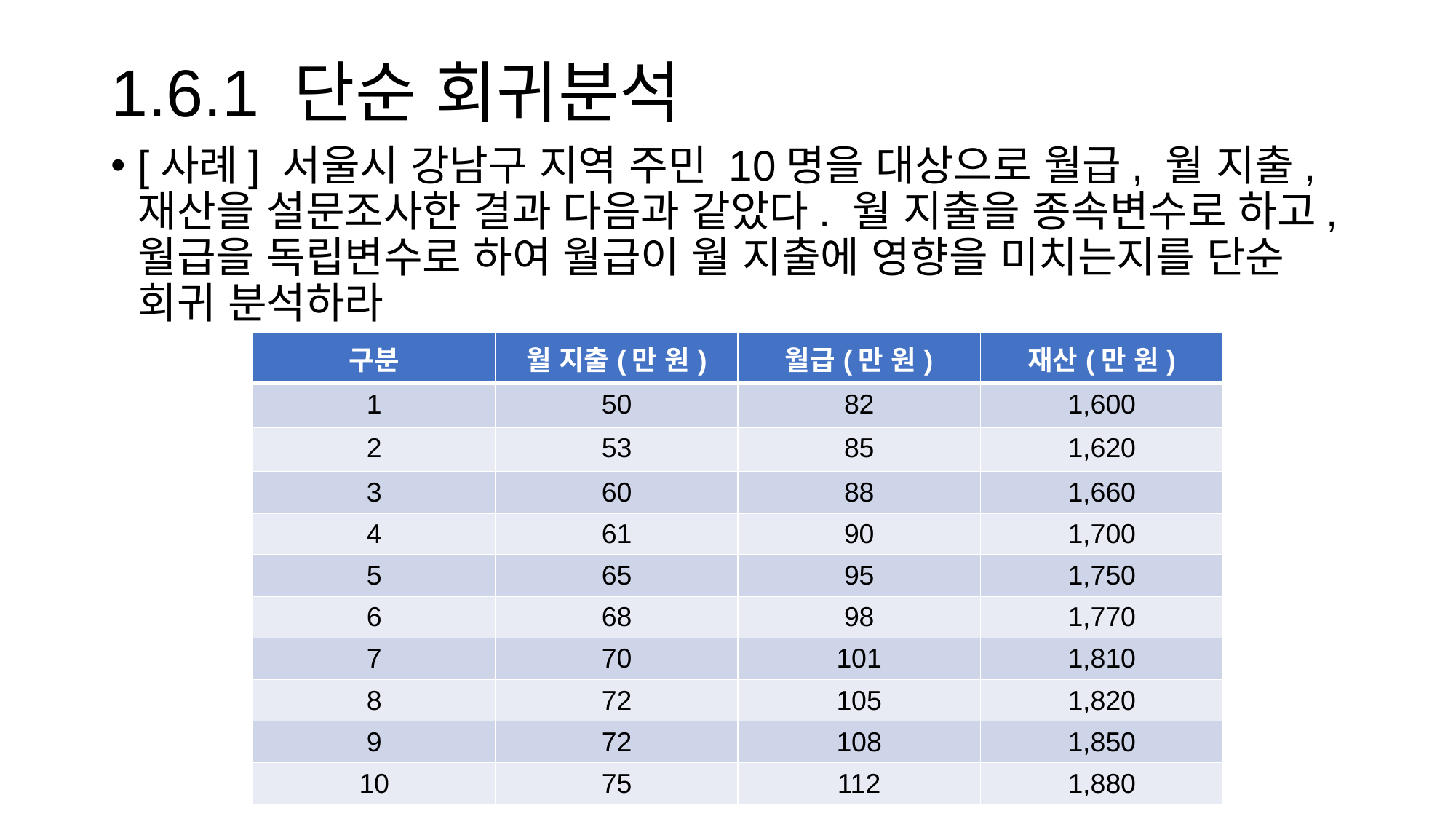

# 1.6.1 단순 회귀분석
[사례] 서울시 강남구 지역 주민 10명을 대상으로 월급, 월 지출, 재산을 설문조사한 결과 다음과 같았다. 월 지출을 종속변수로 하고, 월급을 독립변수로 하여 월급이 월 지출에 영향을 미치는지를 단순 회귀 분석하라

| 구분 | 월 지출(만 원) | 월급(만 원) | 재산(만 원) |
| --- | --- | --- | --- |
| 1 | 50 | 82 | 1,600 |
| 2 | 53 | 85 | 1,620 |
| 3 | 60 | 88 | 1,660 |
| 4 | 61 | 90 | 1,700 |
| 5 | 65 | 95 | 1,750 |
| 6 | 68 | 98 | 1,770 |
| 7 | 70 | 101 | 1,810 |
| 8 | 72 | 105 | 1,820 |
| 9 | 72 | 108 | 1,850 |
| 10 | 75 | 112 | 1,880 |